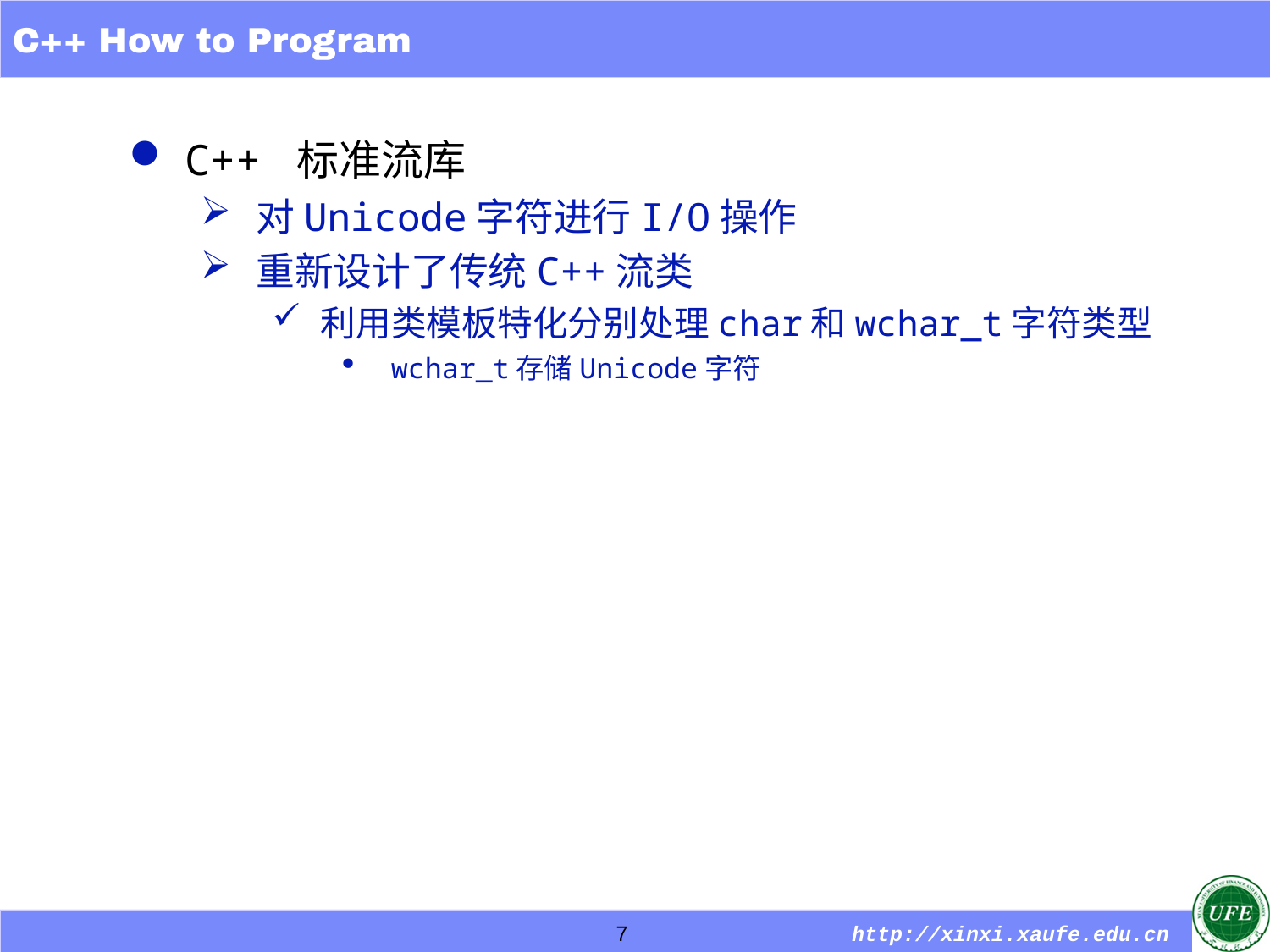

C++ 标准流库
对Unicode字符进行I/O操作
重新设计了传统C++流类
利用类模板特化分别处理char和wchar_t字符类型
wchar_t存储Unicode字符
7